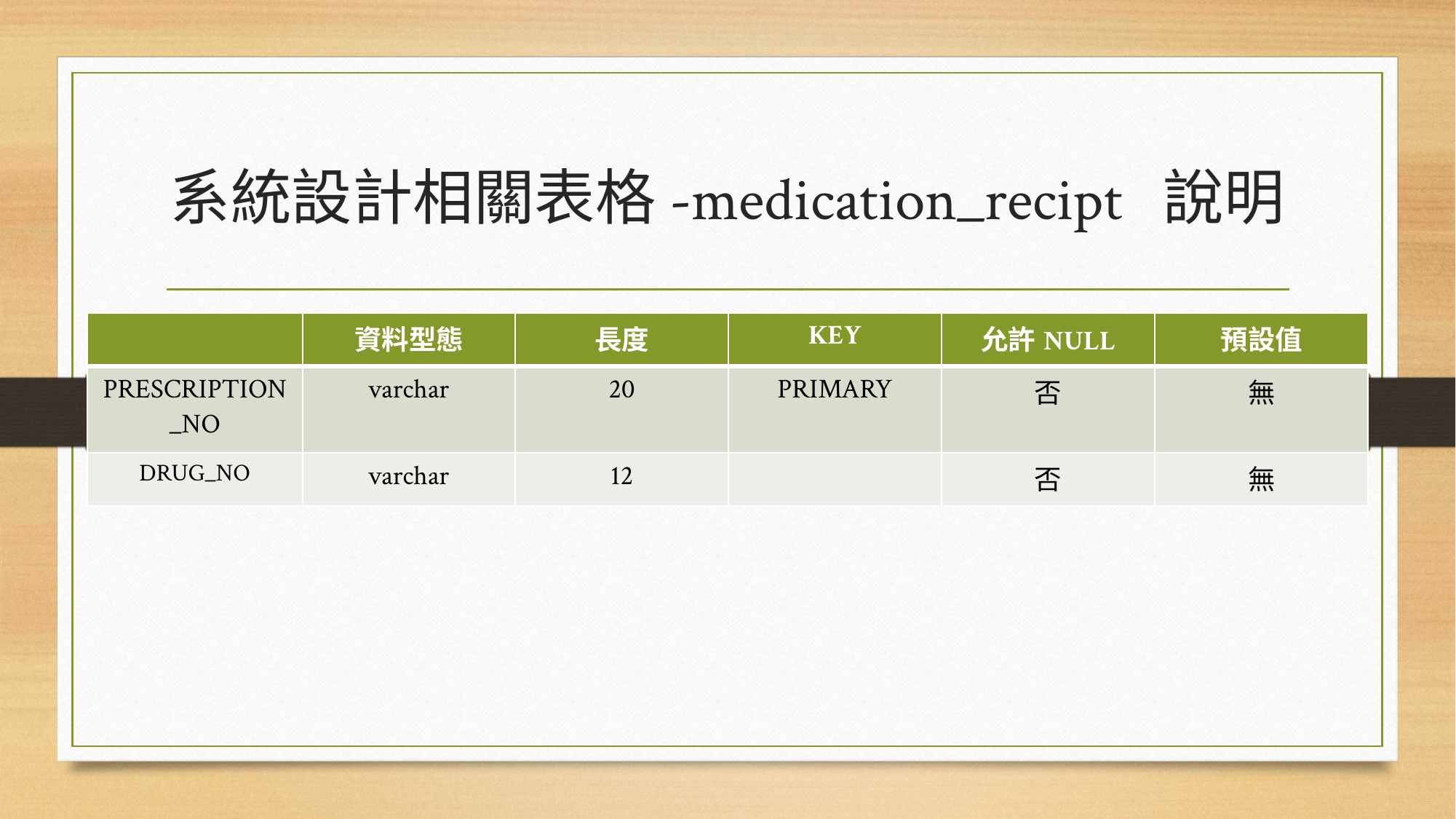

# 系統設計相關表格-medication_recipt	說明
|  | 資料型態 | 長度 | KEY | 允許NULL | 預設值 |
| --- | --- | --- | --- | --- | --- |
| PRESCRIPTION\_NO | varchar | 20 | PRIMARY | 否 | 無 |
| DRUG\_NO | varchar | 12 |  | 否 | 無 |